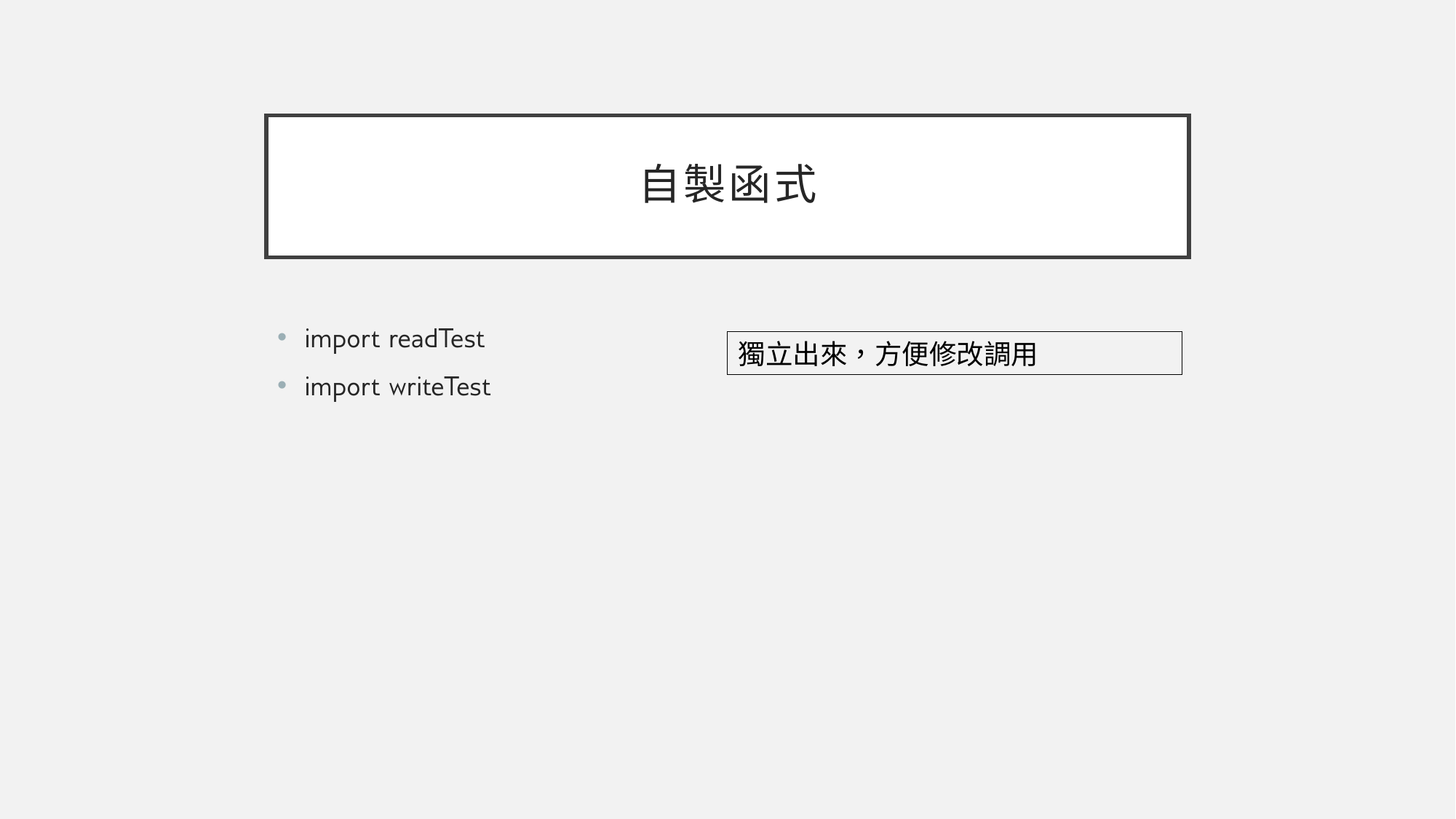

# 自製函式
import readTest
import writeTest
獨立出來，方便修改調用